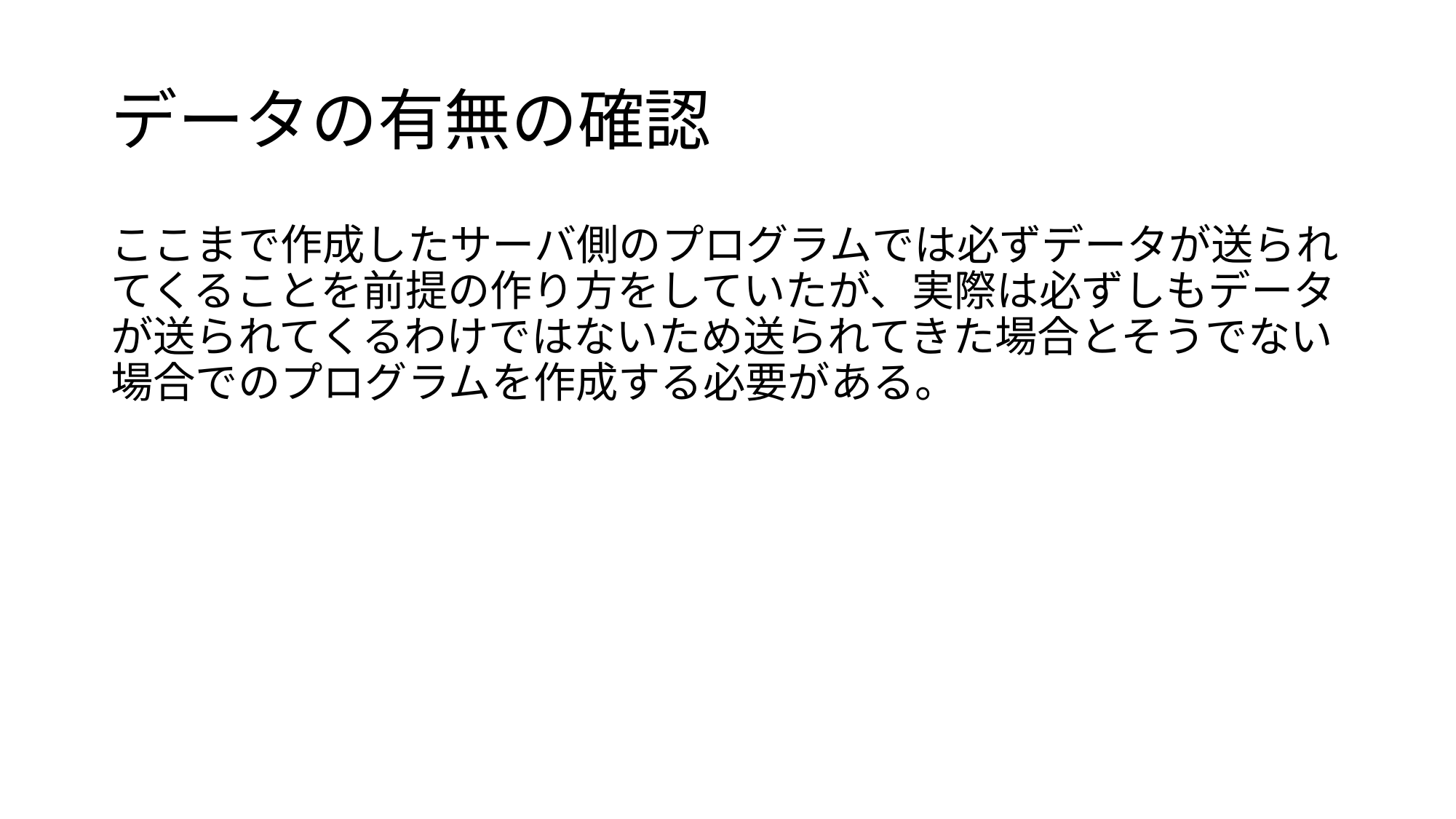

# データの有無の確認
ここまで作成したサーバ側のプログラムでは必ずデータが送られてくることを前提の作り方をしていたが、実際は必ずしもデータが送られてくるわけではないため送られてきた場合とそうでない場合でのプログラムを作成する必要がある。